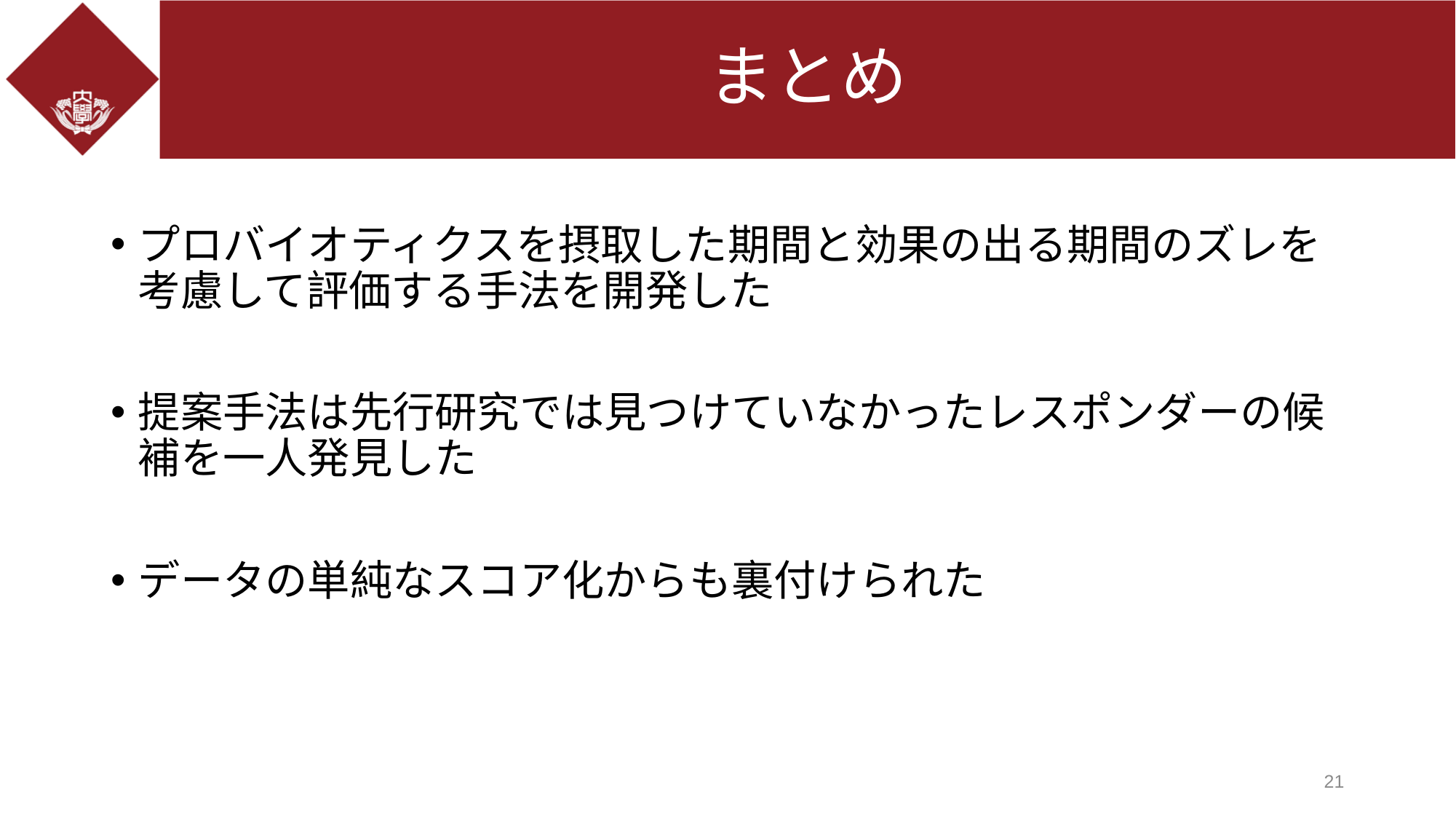

# まとめ
プロバイオティクスを摂取した期間と効果の出る期間のズレを考慮して評価する手法を開発した

提案手法は先行研究では見つけていなかったレスポンダーの候補を一人発見した

データの単純なスコア化からも裏付けられた
21